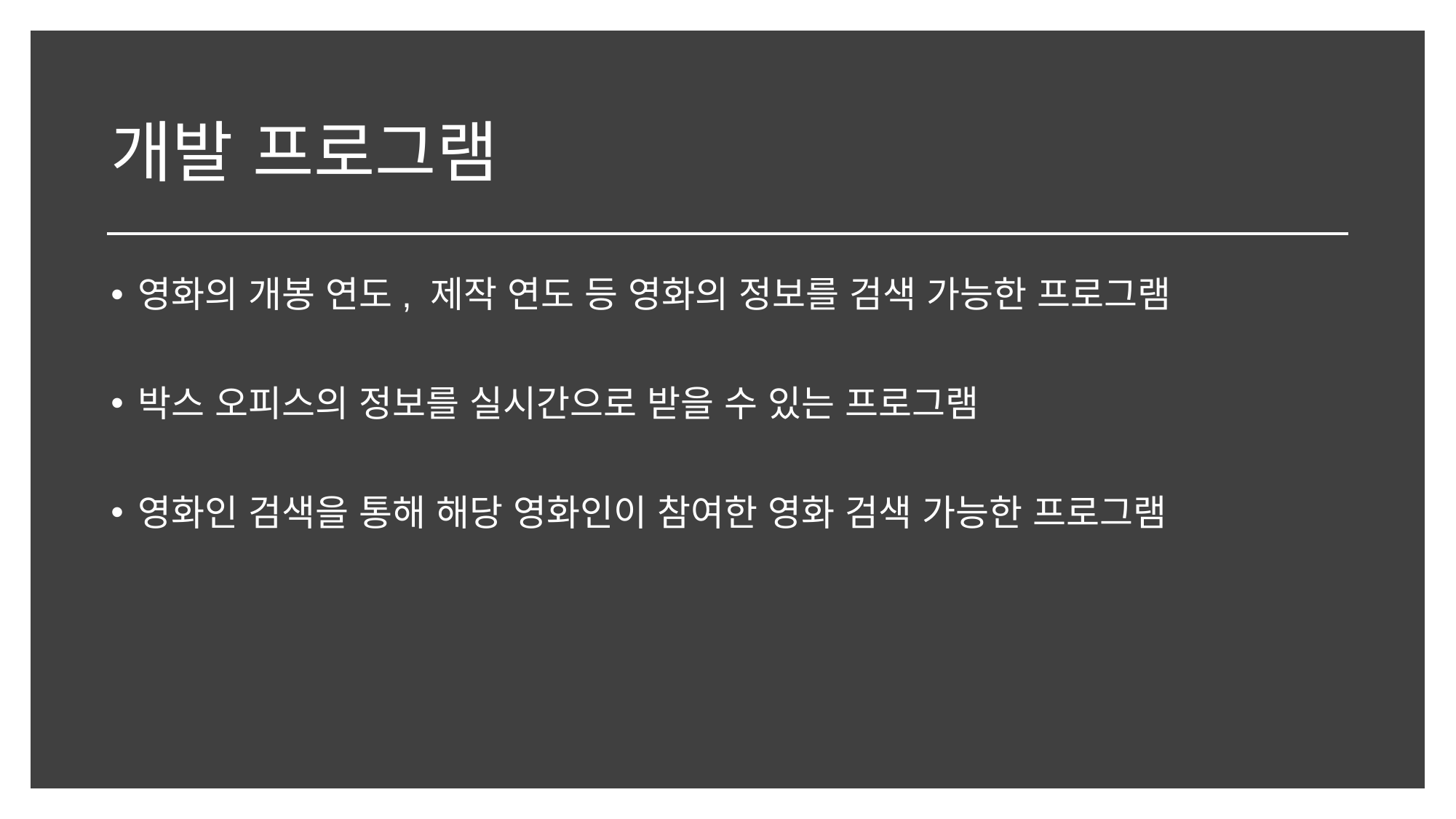

# 개발 프로그램
영화의 개봉 연도, 제작 연도 등 영화의 정보를 검색 가능한 프로그램

박스 오피스의 정보를 실시간으로 받을 수 있는 프로그램

영화인 검색을 통해 해당 영화인이 참여한 영화 검색 가능한 프로그램